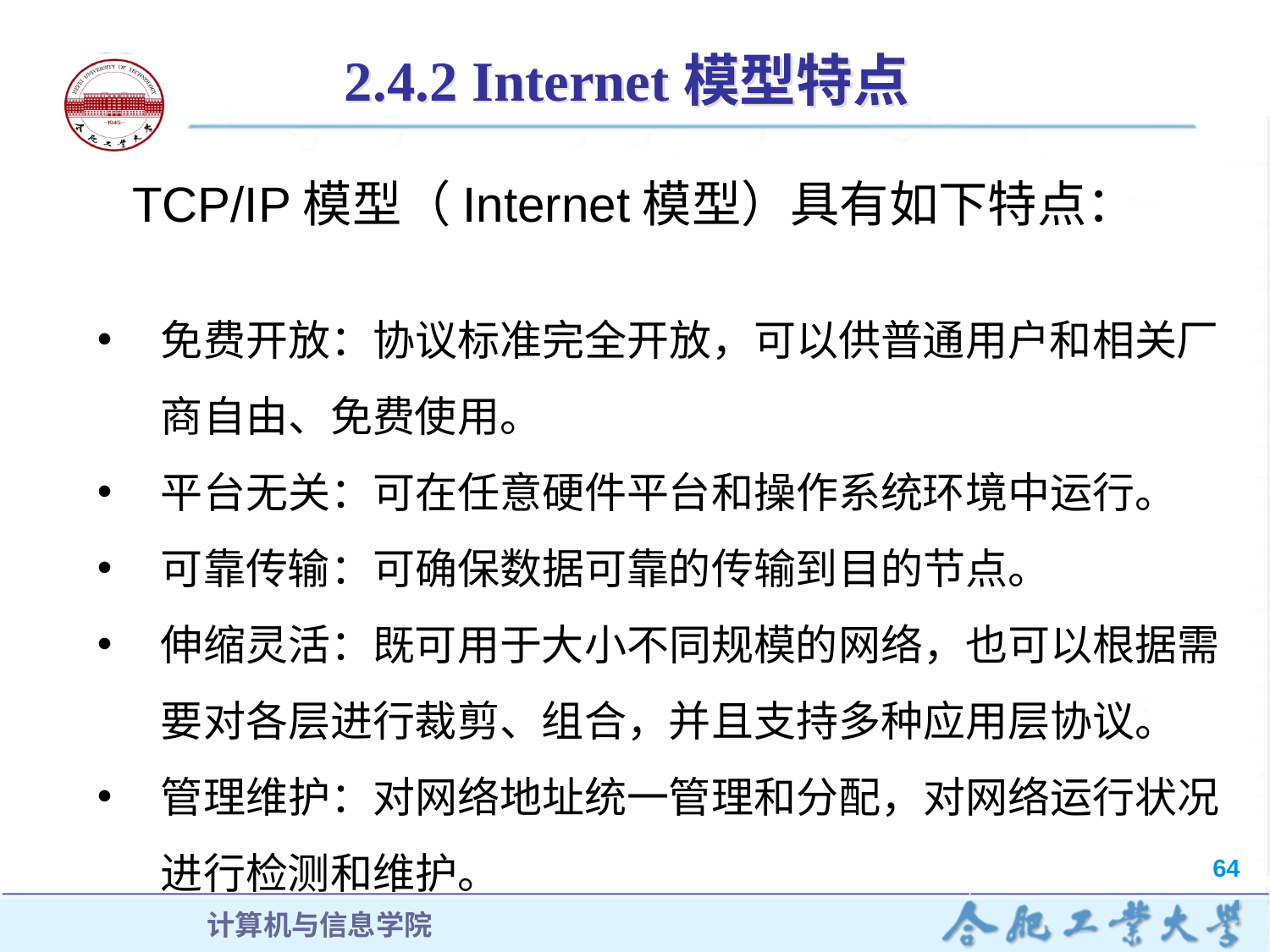

# 2.4.2 Internet模型特点
TCP/IP模型（Internet模型）具有如下特点：
免费开放：协议标准完全开放，可以供普通用户和相关厂商自由、免费使用。
平台无关：可在任意硬件平台和操作系统环境中运行。
可靠传输：可确保数据可靠的传输到目的节点。
伸缩灵活：既可用于大小不同规模的网络，也可以根据需要对各层进行裁剪、组合，并且支持多种应用层协议。
管理维护：对网络地址统一管理和分配，对网络运行状况进行检测和维护。